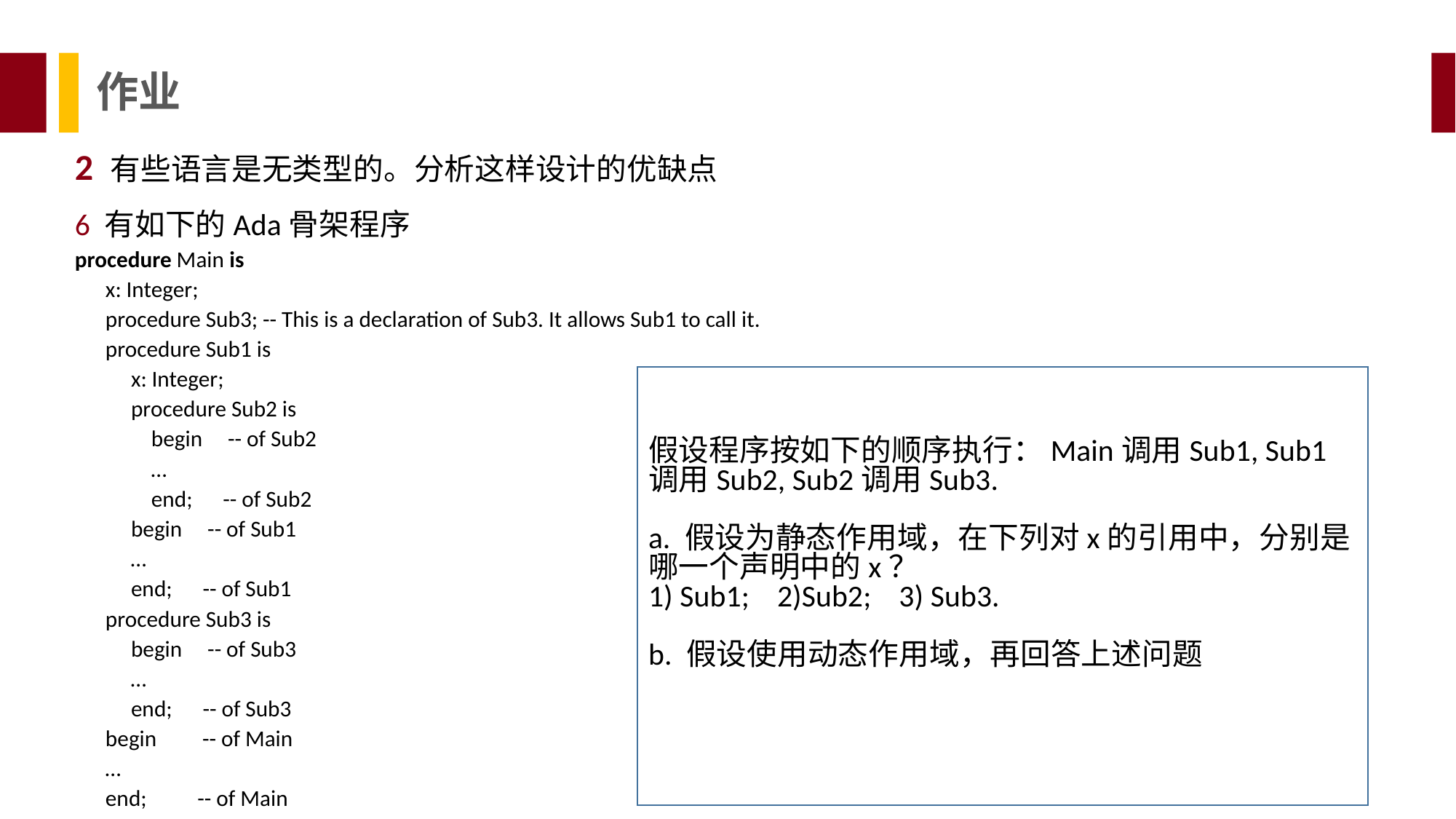

作业
2 有些语言是无类型的。分析这样设计的优缺点
6 有如下的Ada骨架程序
procedure Main is
      x: Integer;
      procedure Sub3; -- This is a declaration of Sub3. It allows Sub1 to call it.
      procedure Sub1 is
           x: Integer;
           procedure Sub2 is
               begin     -- of Sub2
               …
               end;      -- of Sub2
           begin     -- of Sub1
           …
           end;      -- of Sub1
      procedure Sub3 is
           begin     -- of Sub3
           …
           end;      -- of Sub3
      begin         -- of Main
      …
      end;          -- of Main
假设程序按如下的顺序执行：Main调用Sub1, Sub1调用Sub2, Sub2调用Sub3.

a. 假设为静态作用域，在下列对x的引用中，分别是哪一个声明中的x？
1) Sub1;    2)Sub2;    3) Sub3.

b. 假设使用动态作用域，再回答上述问题